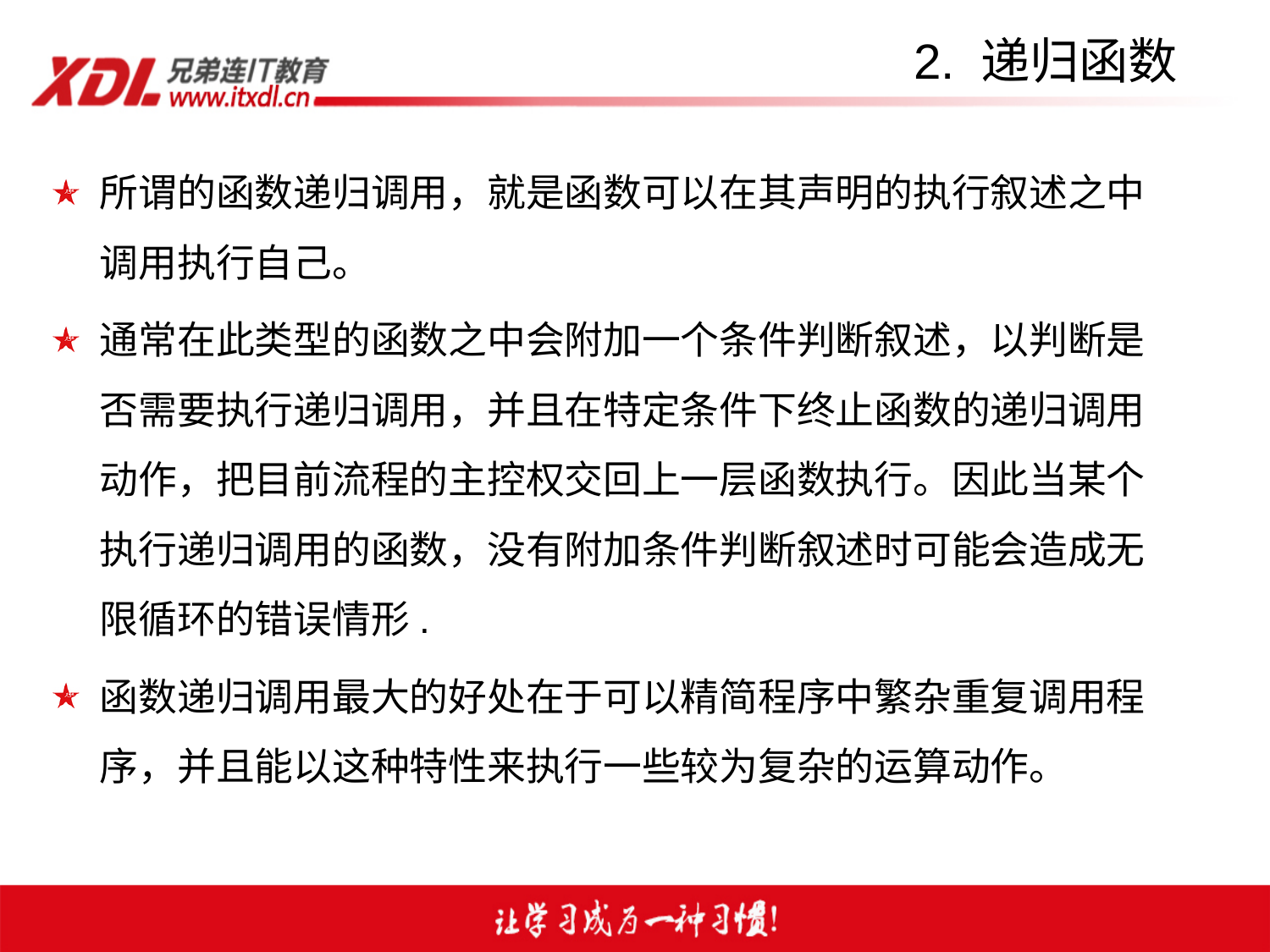

# 2. 递归函数
所谓的函数递归调用，就是函数可以在其声明的执行叙述之中调用执行自己。
通常在此类型的函数之中会附加一个条件判断叙述，以判断是否需要执行递归调用，并且在特定条件下终止函数的递归调用动作，把目前流程的主控权交回上一层函数执行。因此当某个执行递归调用的函数，没有附加条件判断叙述时可能会造成无限循环的错误情形.
函数递归调用最大的好处在于可以精简程序中繁杂重复调用程序，并且能以这种特性来执行一些较为复杂的运算动作。